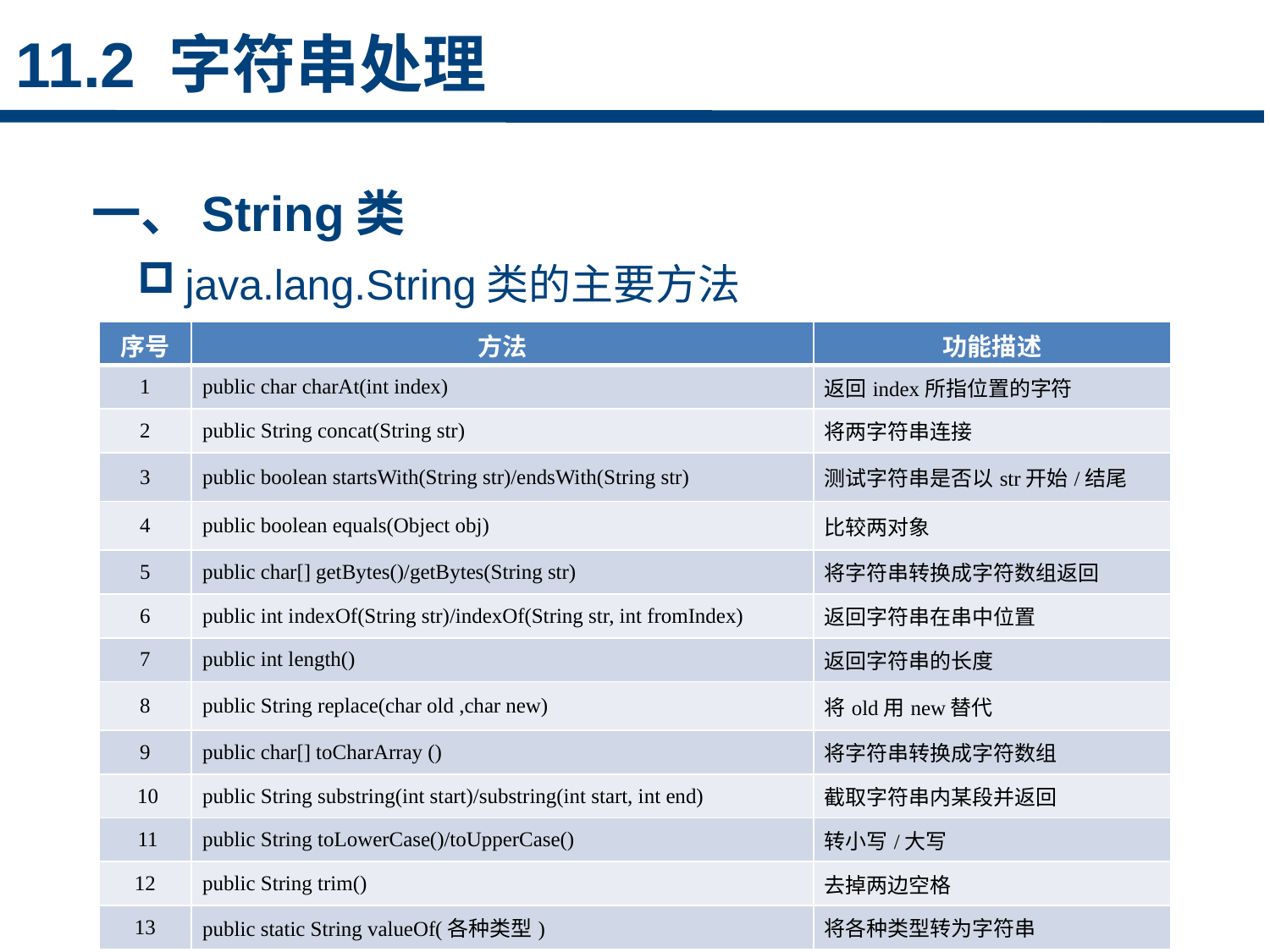

11.2 字符串处理
一、String类
java.lang.String类的主要方法
点击添加文本
| 序号 | 方法 | 功能描述 |
| --- | --- | --- |
| 1 | public char charAt(int index) | 返回index所指位置的字符 |
| 2 | public String concat(String str) | 将两字符串连接 |
| 3 | public boolean startsWith(String str)/endsWith(String str) | 测试字符串是否以str开始/结尾 |
| 4 | public boolean equals(Object obj) | 比较两对象 |
| 5 | public char[] getBytes()/getBytes(String str) | 将字符串转换成字符数组返回 |
| 6 | public int indexOf(String str)/indexOf(String str, int fromIndex) | 返回字符串在串中位置 |
| 7 | public int length() | 返回字符串的长度 |
| 8 | public String replace(char old ,char new) | 将old用new替代 |
| 9 | public char[] toCharArray () | 将字符串转换成字符数组 |
| 10 | public String substring(int start)/substring(int start, int end) | 截取字符串内某段并返回 |
| 11 | public String toLowerCase()/toUpperCase() | 转小写/大写 |
| 12 | public String trim() | 去掉两边空格 |
| 13 | public static String valueOf(各种类型) | 将各种类型转为字符串 |
点击添加文本
点击添加文本
点击添加文本